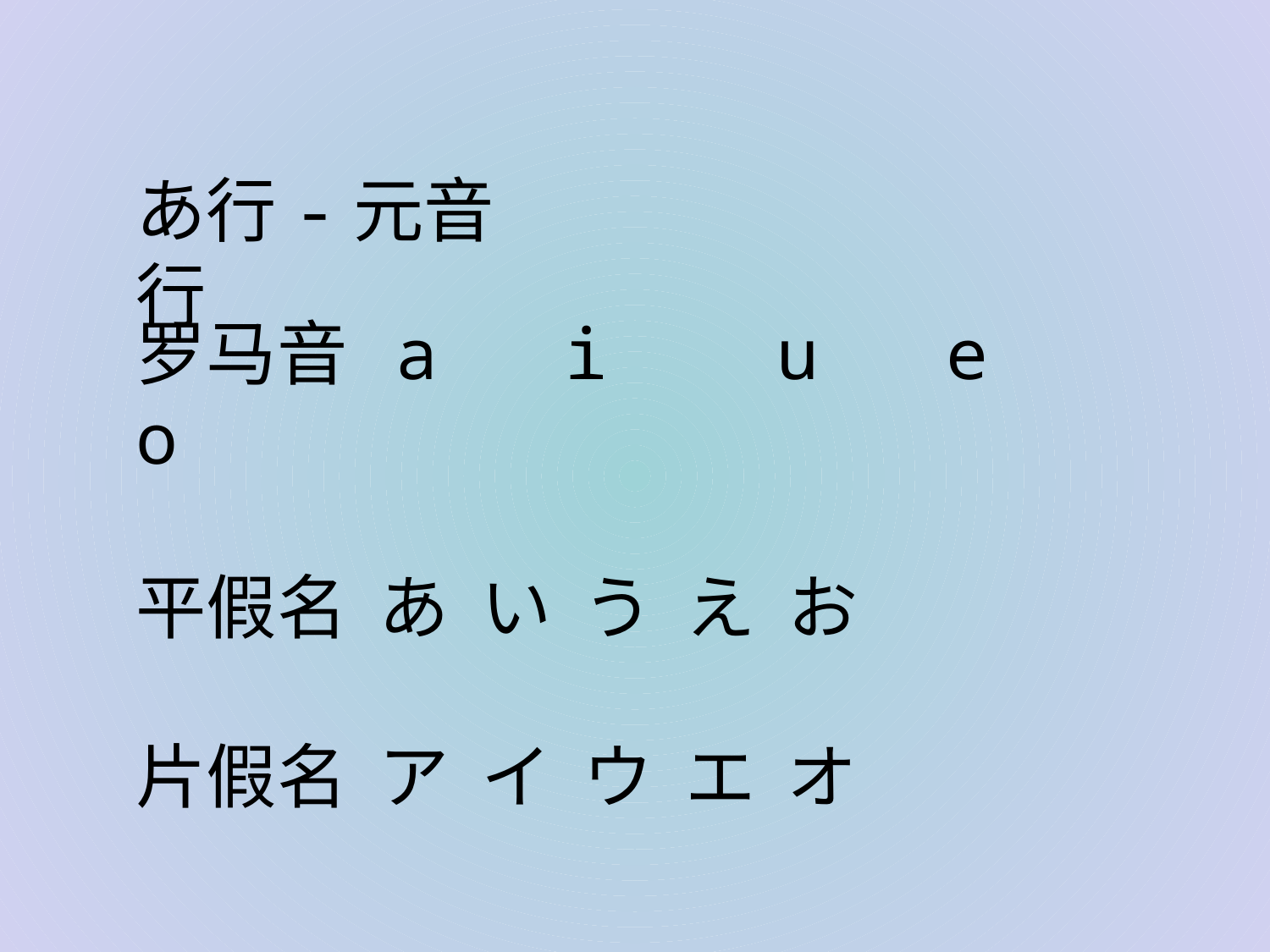

あ行-元音行
罗马音  a   i    u   e   o

平假名  あ  い  う  え  お

片假名  ア  イ  ウ  エ  オ